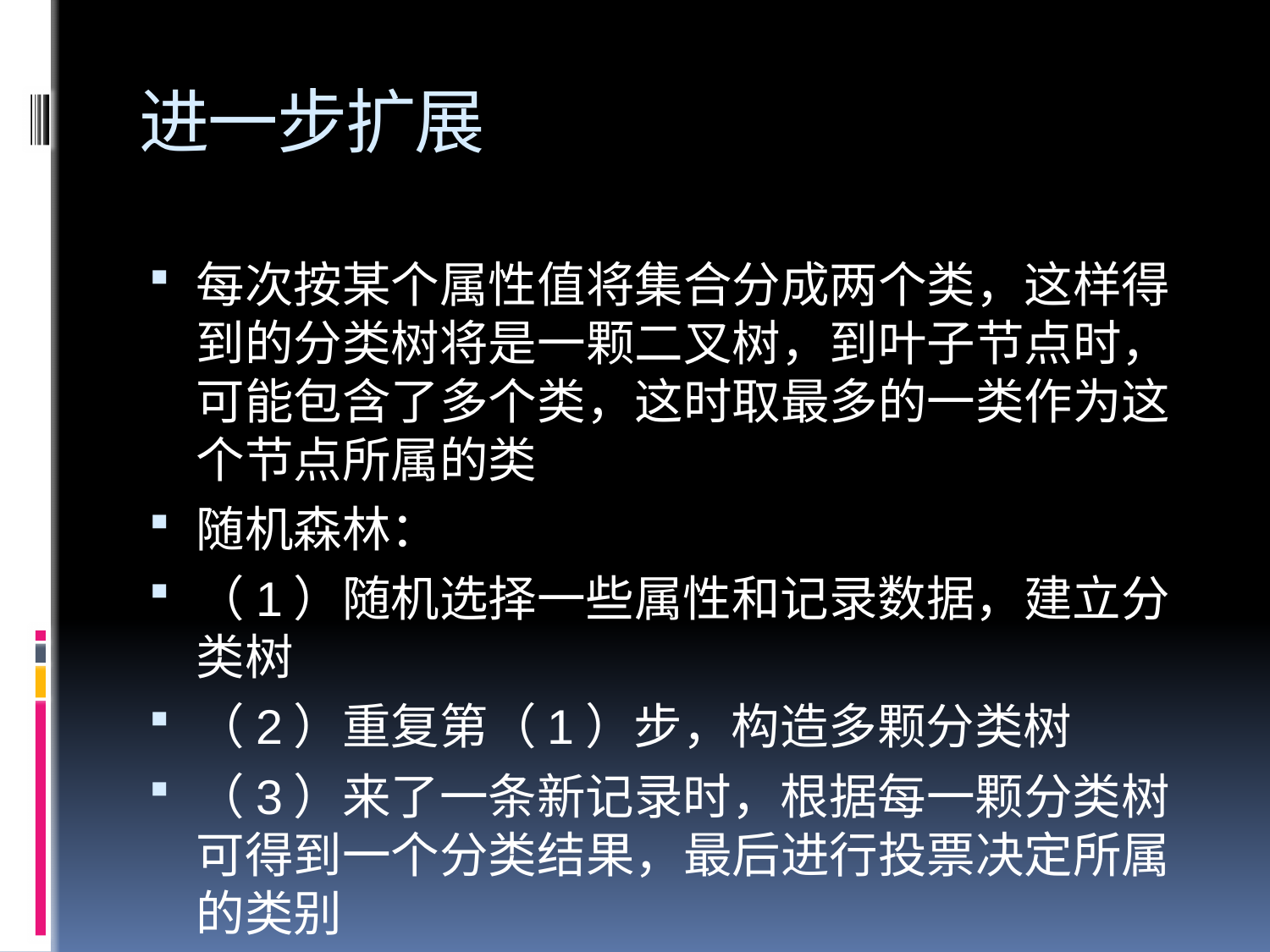

# 进一步扩展
每次按某个属性值将集合分成两个类，这样得到的分类树将是一颗二叉树，到叶子节点时，可能包含了多个类，这时取最多的一类作为这个节点所属的类
随机森林：
（1）随机选择一些属性和记录数据，建立分类树
（2）重复第（1）步，构造多颗分类树
（3）来了一条新记录时，根据每一颗分类树可得到一个分类结果，最后进行投票决定所属的类别